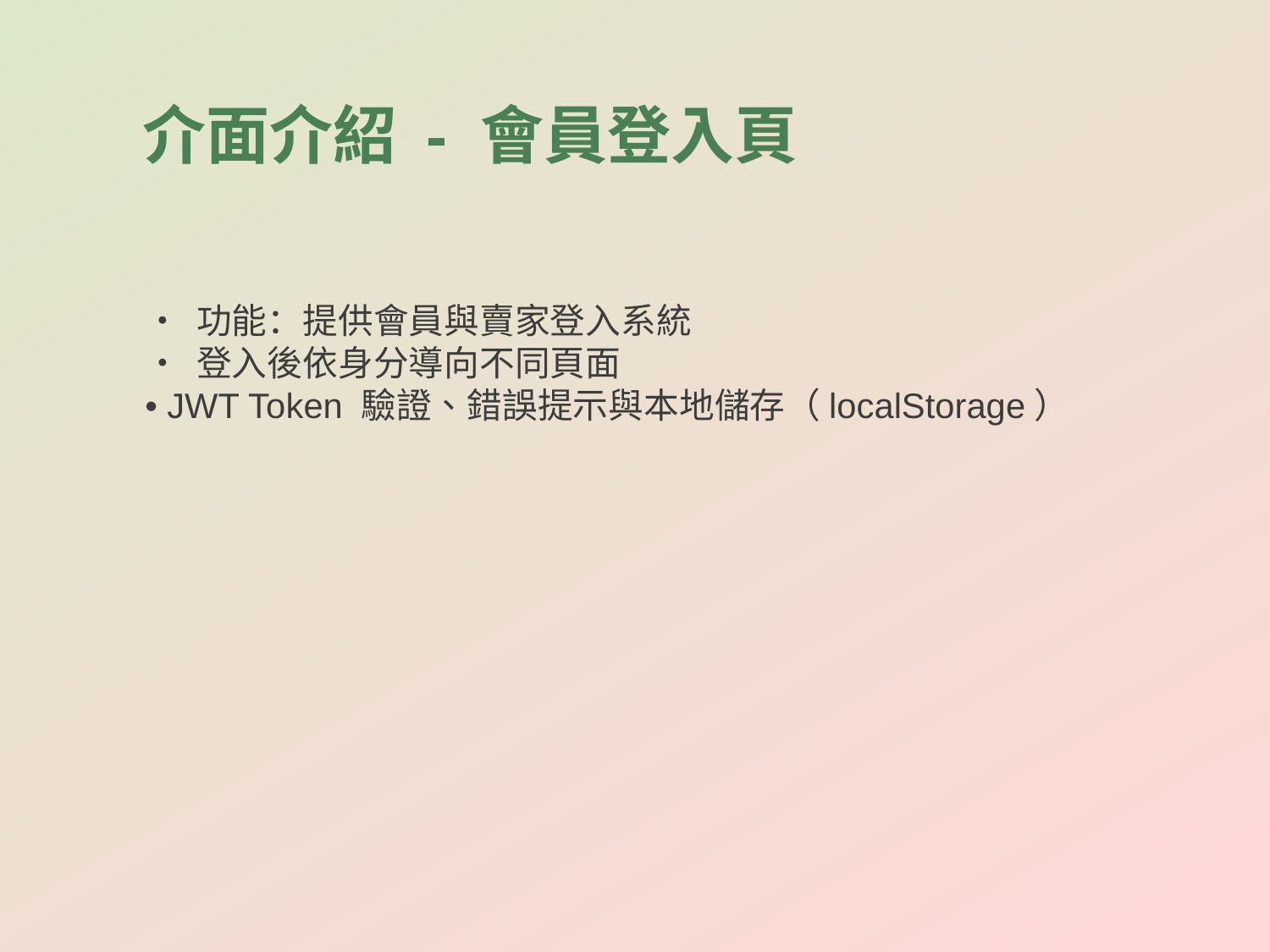

介面介紹 - 會員登入頁

• 功能：提供會員與賣家登入系統
• 登入後依身分導向不同頁面
• JWT Token 驗證、錯誤提示與本地儲存（localStorage）